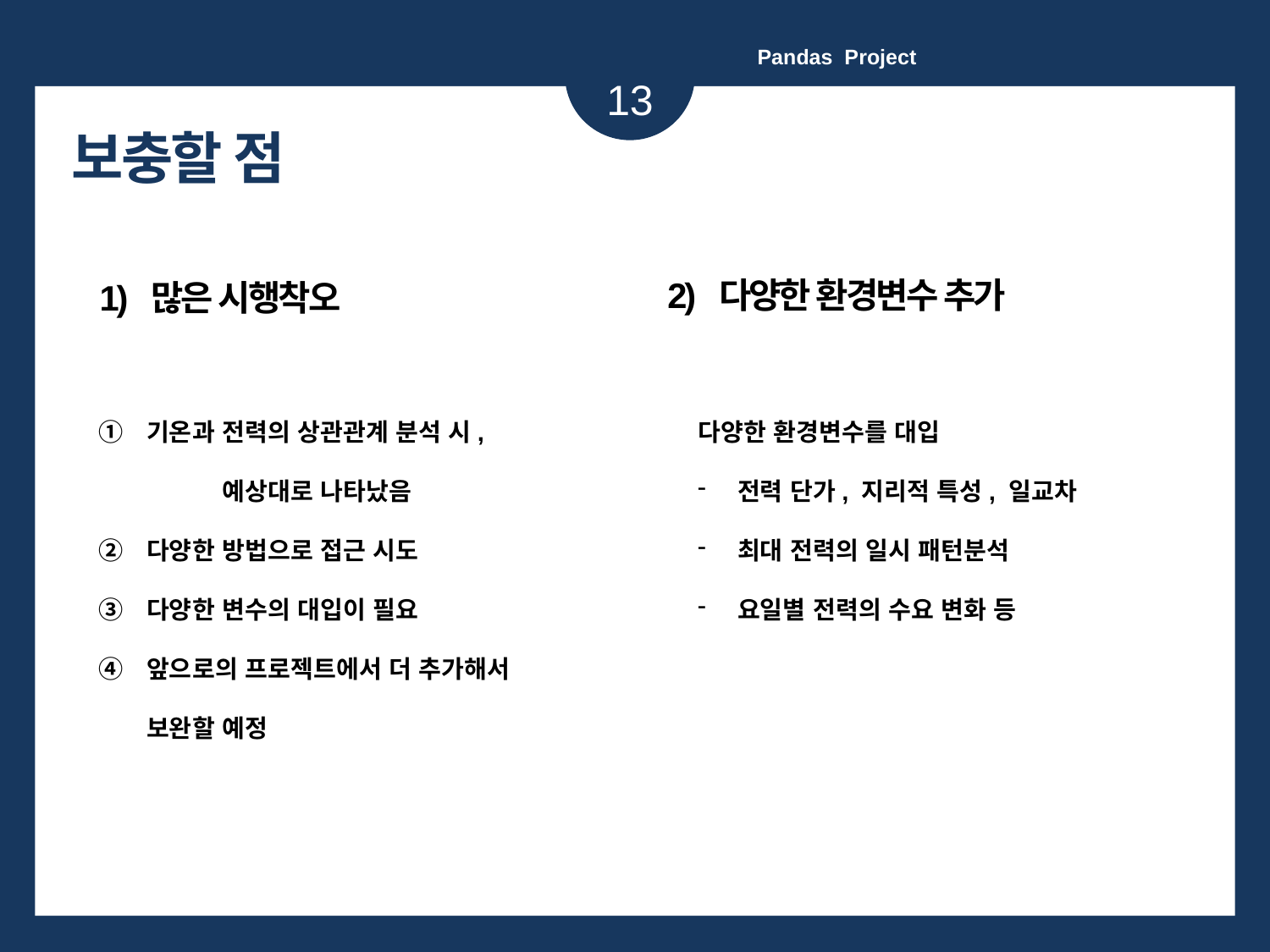

Pandas  Project
13
다양한 환경변수를 대입
- 전력의 단가, 지리적 특성,
보충할 점
2)  다양한 환경변수 추가
1)  많은 시행착오
기온과 전력의 상관관계 분석 시,                    예상대로 나타났음
다양한 방법으로 접근 시도
다양한 변수의 대입이 필요
앞으로의 프로젝트에서 더 추가해서 보완할 예정

다양한 환경변수를 대입
전력 단가, 지리적 특성, 일교차
최대 전력의 일시 패턴분석
요일별 전력의 수요 변화 등